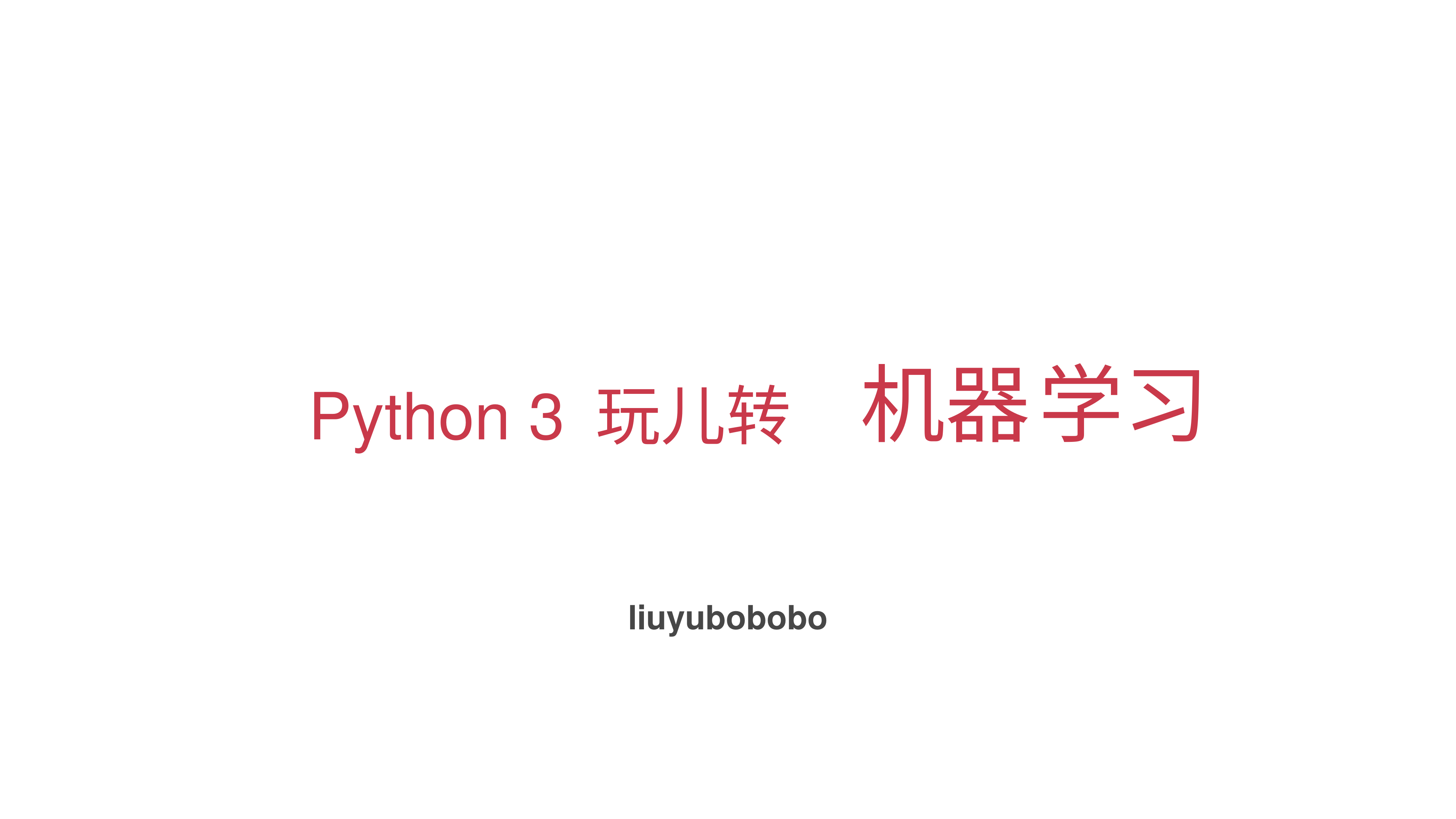

Python 3 玩儿转
# 机器
学习
liuyubobobo